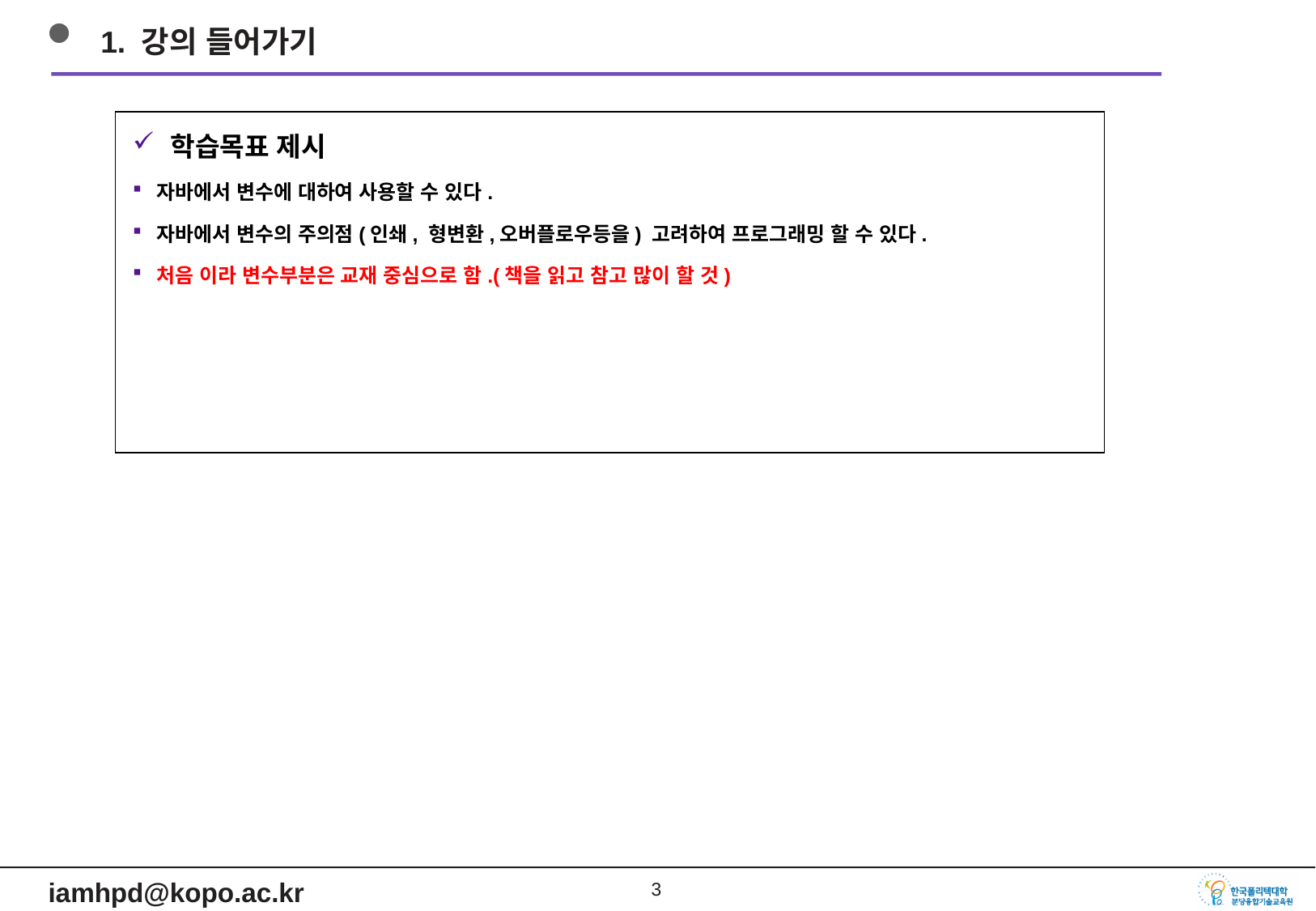

1. 강의 들어가기
학습목표 제시
자바에서 변수에 대하여 사용할 수 있다.
자바에서 변수의 주의점(인쇄, 형변환,오버플로우등을) 고려하여 프로그래밍 할 수 있다.
처음 이라 변수부분은 교재 중심으로 함.(책을 읽고 참고 많이 할 것)
3